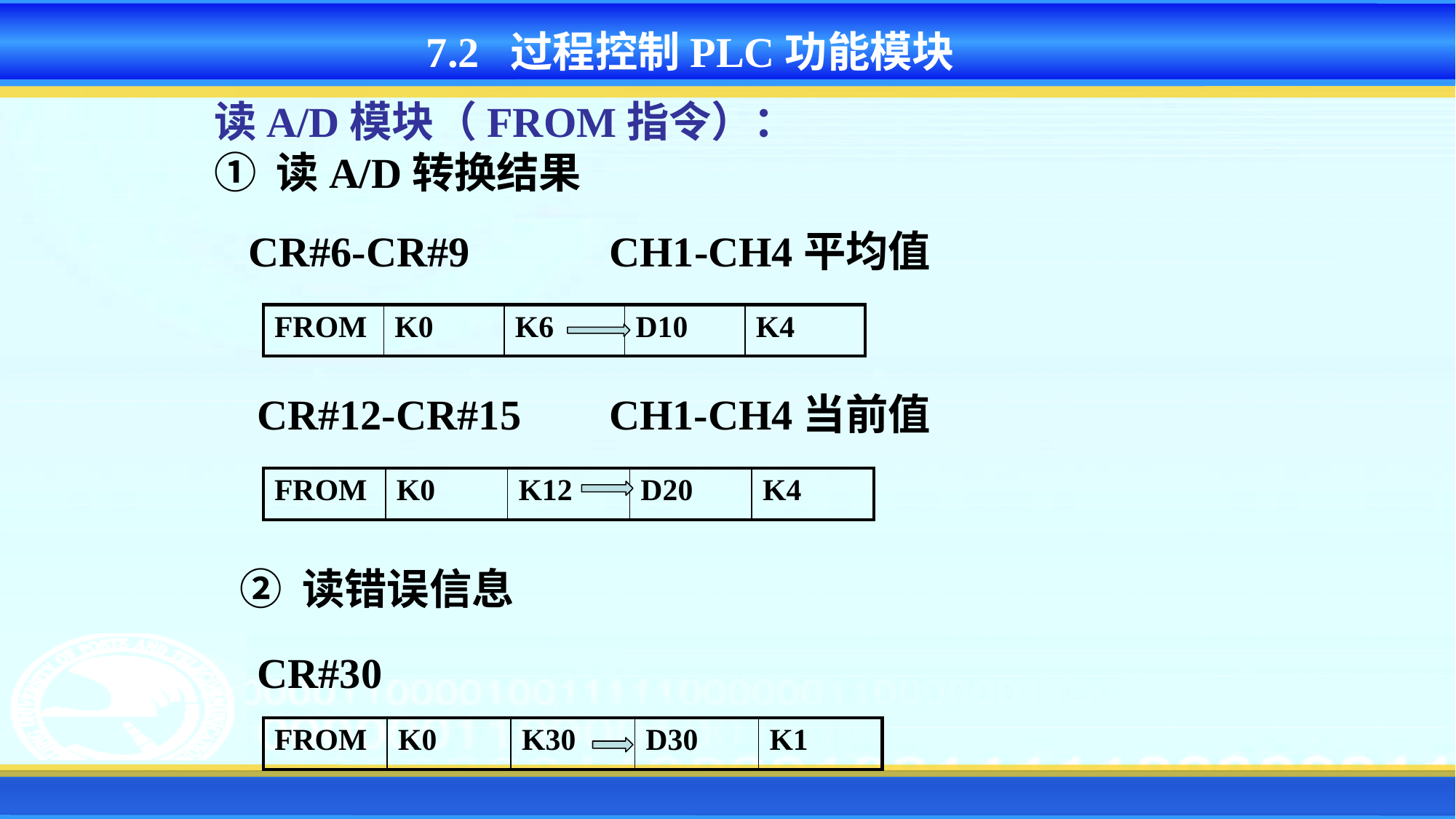

7.2  过程控制PLC功能模块
读A/D模块（FROM指令）：
① 读A/D转换结果
CR#6-CR#9
CH1-CH4平均值
| FROM | K0 | K6 | D10 | K4 |
| --- | --- | --- | --- | --- |

CR#12-CR#15
CH1-CH4当前值
| FROM | K0 | K12 | D20 | K4 |
| --- | --- | --- | --- | --- |

② 读错误信息
CR#30
| FROM | K0 | K30 | D30 | K1 |
| --- | --- | --- | --- | --- |